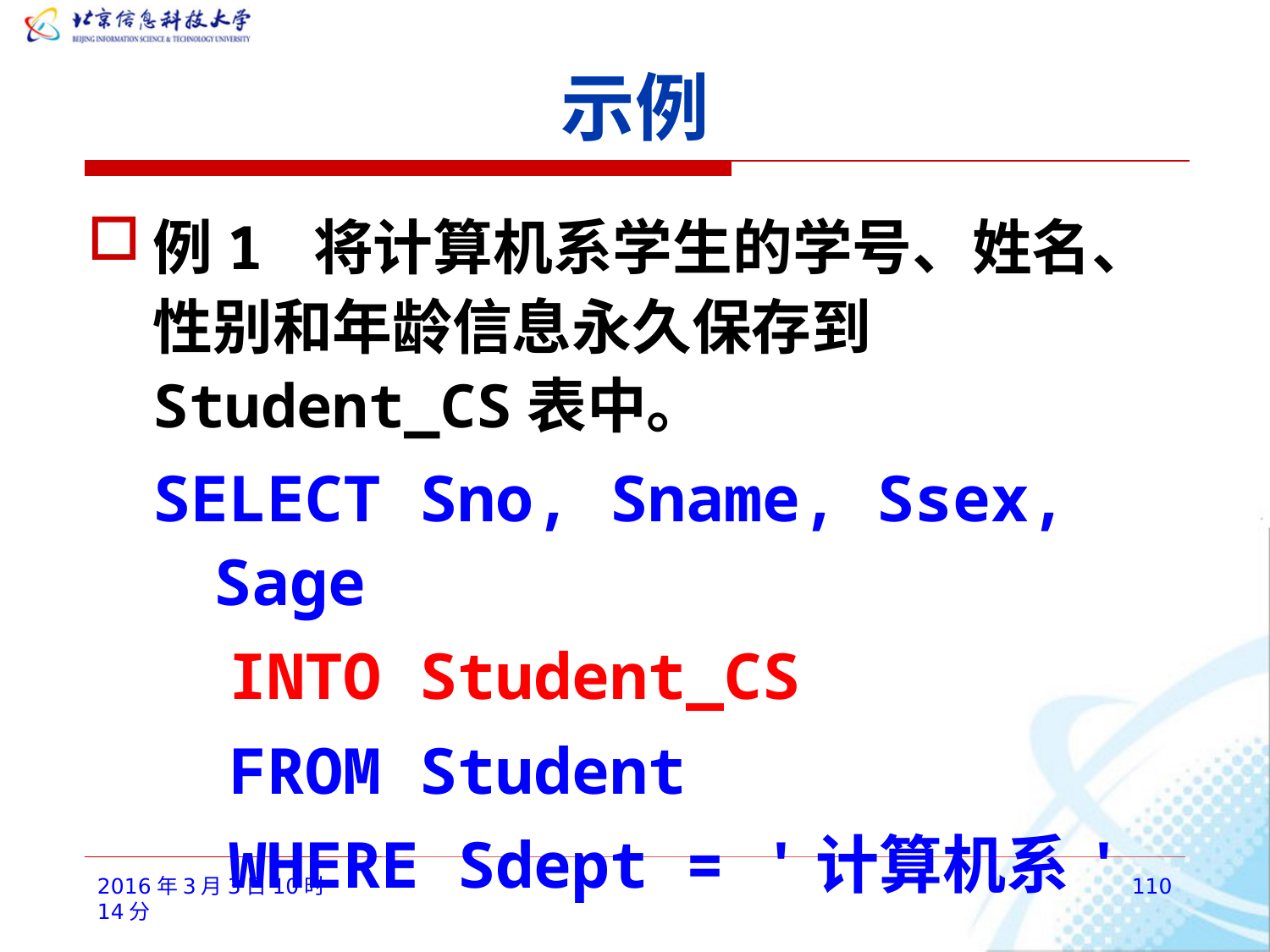

# 示例
例1 将计算机系学生的学号、姓名、性别和年龄信息永久保存到Student_CS表中。
SELECT Sno, Sname, Ssex, Sage
  INTO Student_CS
  FROM Student
  WHERE Sdept = '计算机系'
2016年3月3日10时14分
110